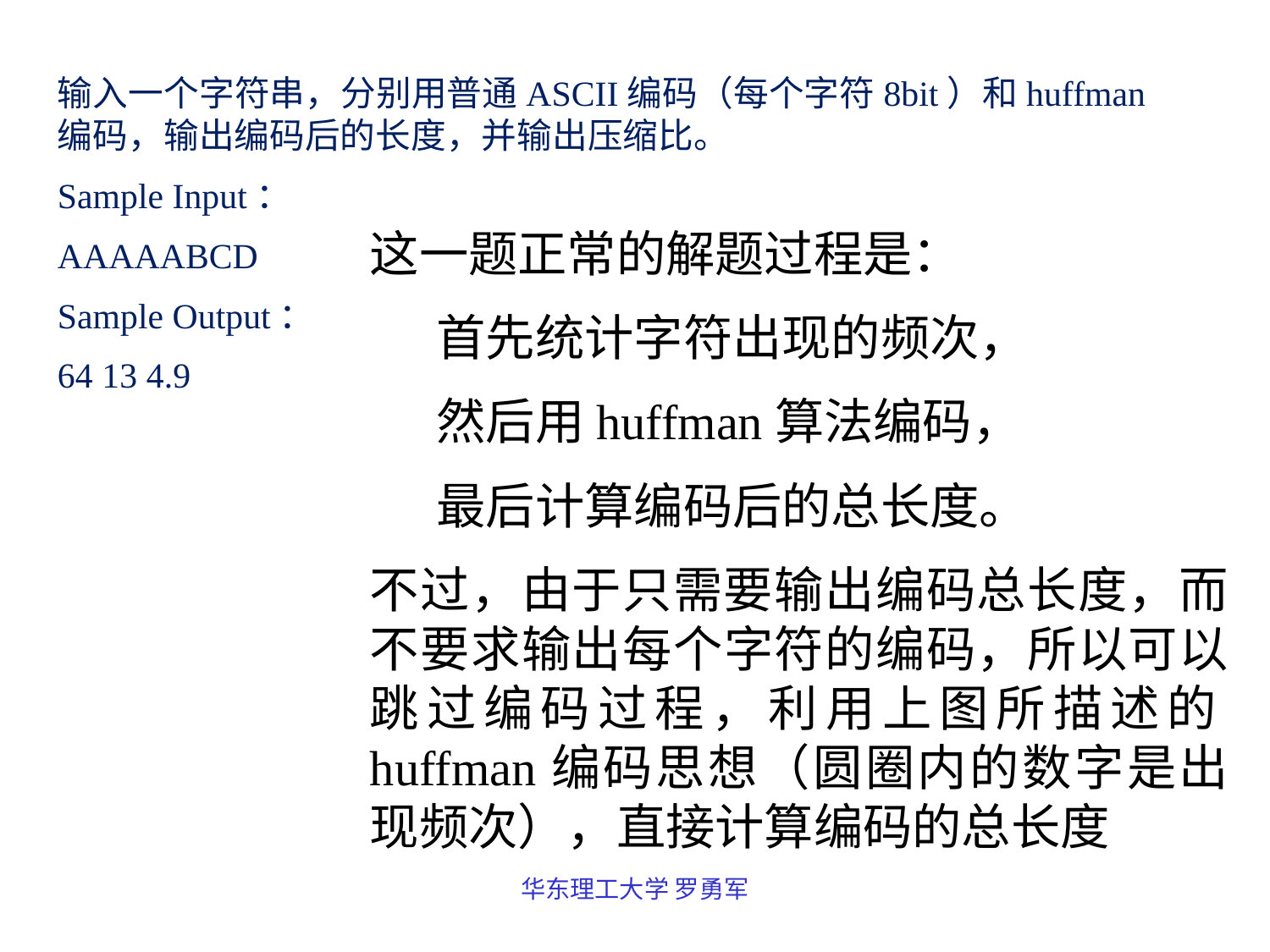

输入一个字符串，分别用普通ASCII编码（每个字符8bit）和huffman编码，输出编码后的长度，并输出压缩比。
Sample Input：
AAAAABCD
Sample Output：
64 13 4.9
这一题正常的解题过程是：
     首先统计字符出现的频次，
     然后用huffman算法编码，
     最后计算编码后的总长度。
不过，由于只需要输出编码总长度，而不要求输出每个字符的编码，所以可以跳过编码过程，利用上图所描述的huffman编码思想（圆圈内的数字是出现频次），直接计算编码的总长度
华东理工大学 罗勇军